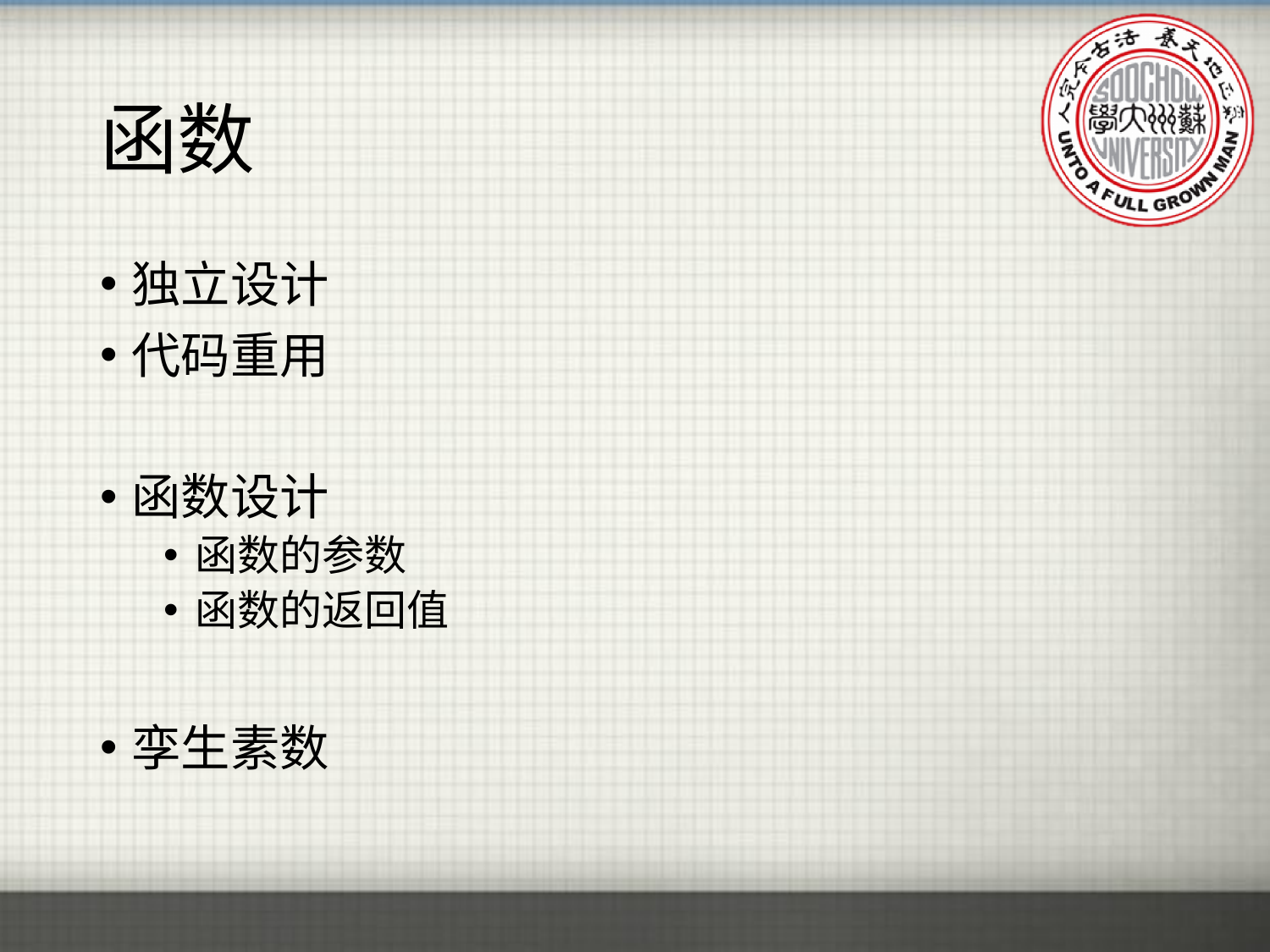

# 函数
独立设计
代码重用

函数设计
函数的参数
函数的返回值

孪生素数